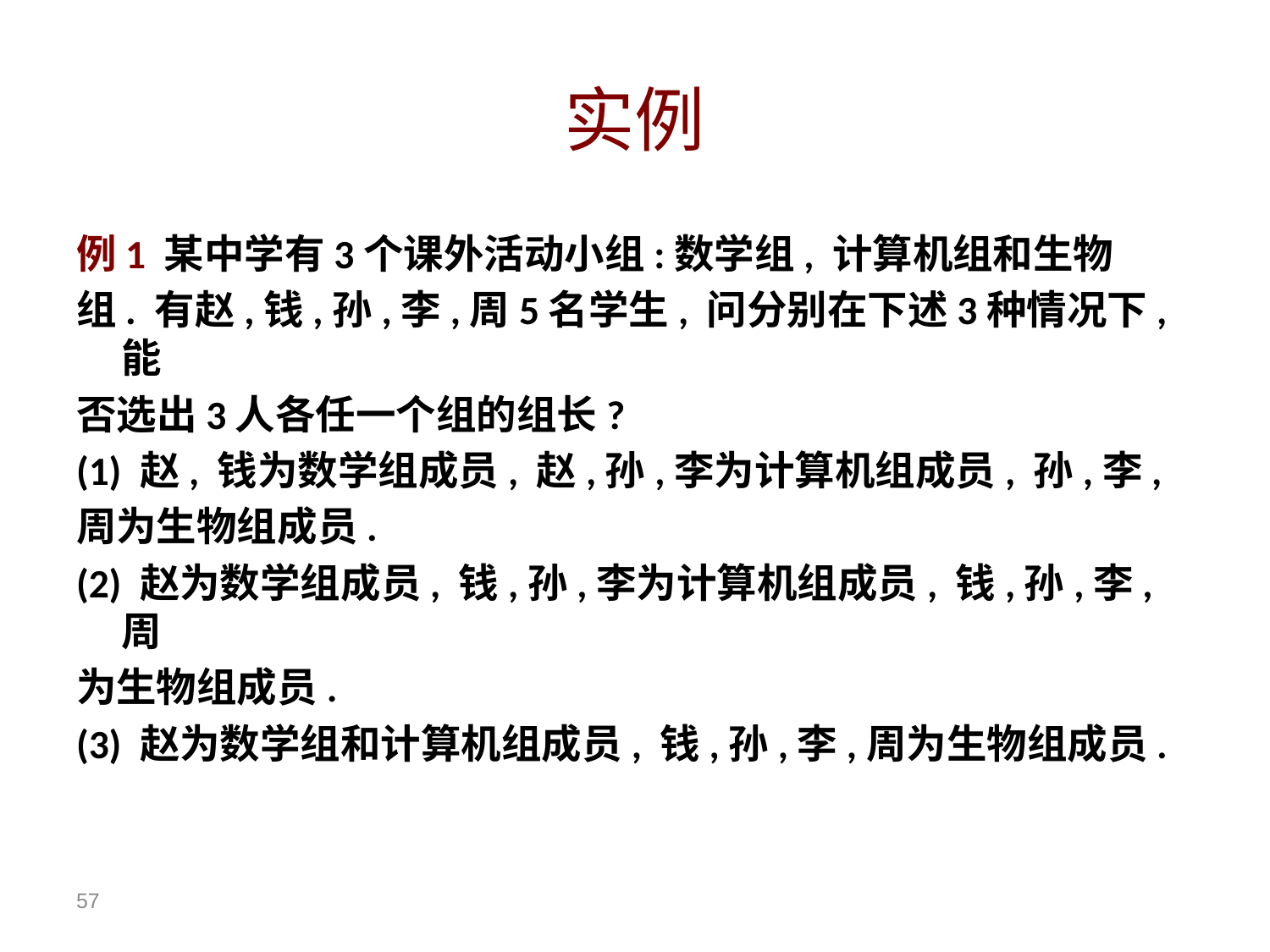

# 实例
例1 某中学有3个课外活动小组:数学组, 计算机组和生物
组. 有赵,钱,孙,李,周5名学生, 问分别在下述3种情况下, 能
否选出3人各任一个组的组长?
(1) 赵, 钱为数学组成员, 赵,孙,李为计算机组成员, 孙,李,
周为生物组成员.
(2) 赵为数学组成员, 钱,孙,李为计算机组成员, 钱,孙,李,周
为生物组成员.
(3) 赵为数学组和计算机组成员, 钱,孙,李,周为生物组成员.
57